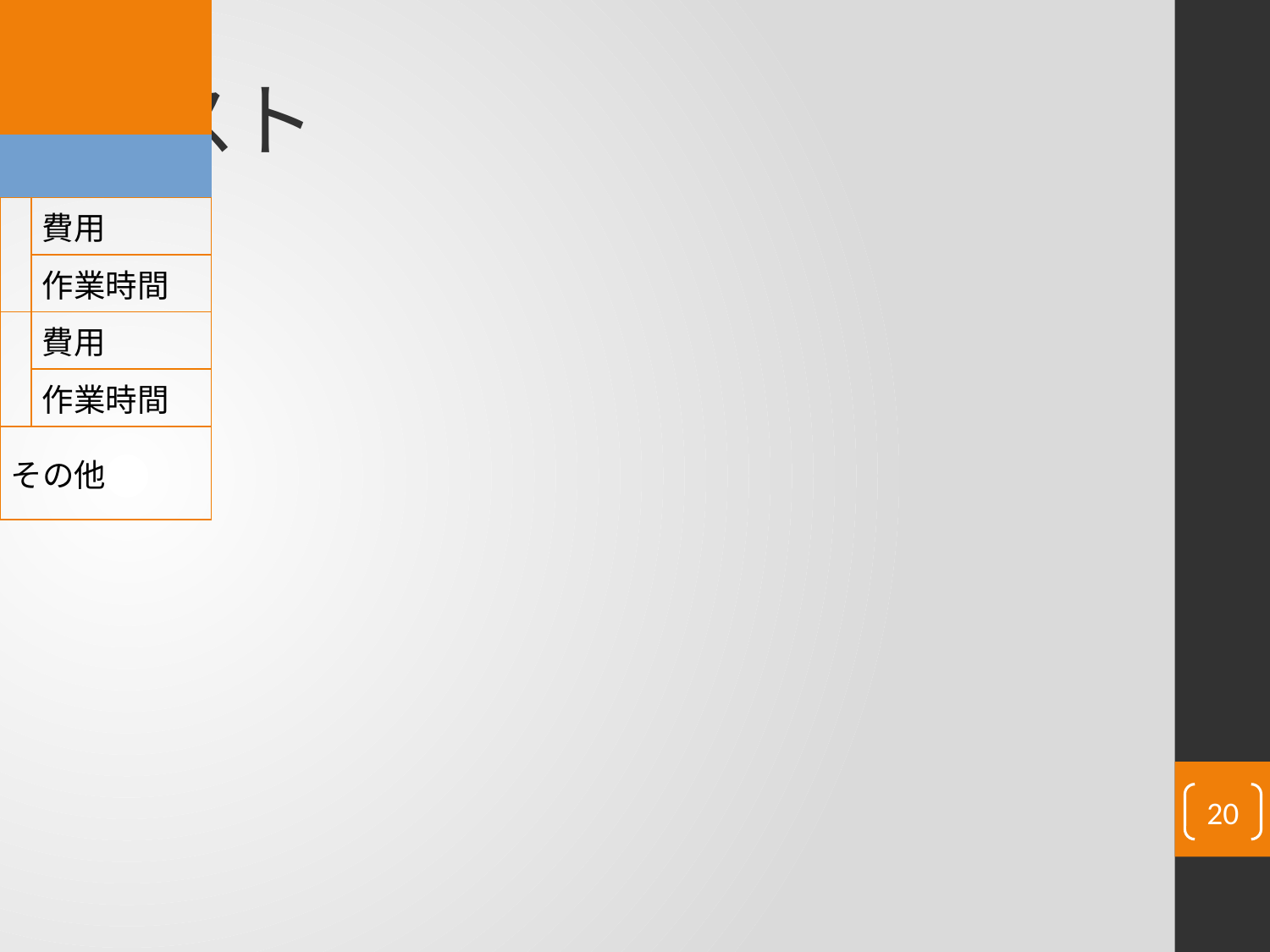

# コスト
|  |  |
| --- | --- |
|  |  |
|  | 費用 |
|  | 作業時間 |
|  | 費用 |
|  | 作業時間 |
| その他 |  |
| 開発費合計（原価） |  |
20